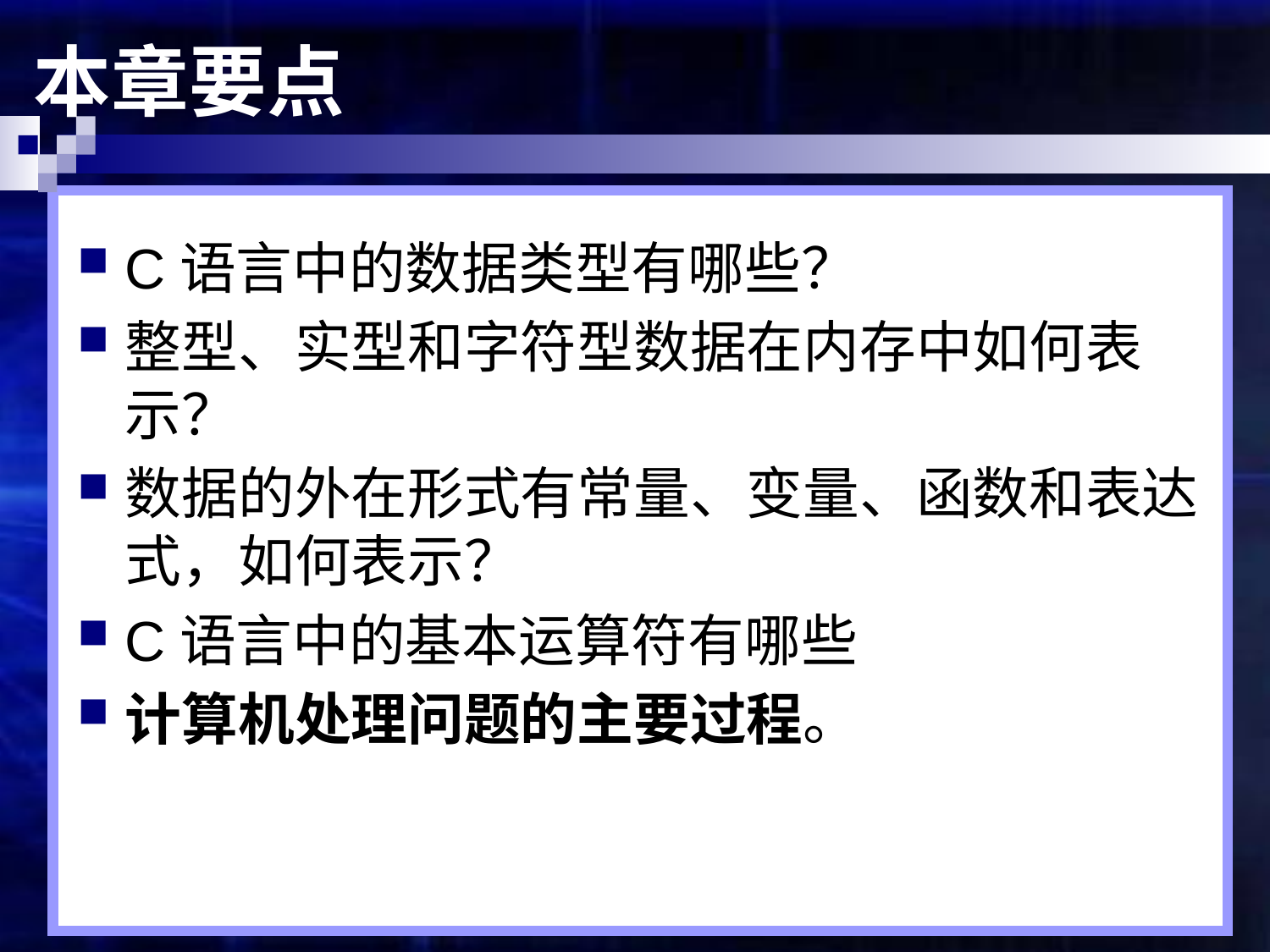

# 本章要点
C语言中的数据类型有哪些？
整型、实型和字符型数据在内存中如何表示？
数据的外在形式有常量、变量、函数和表达式，如何表示？
C语言中的基本运算符有哪些
计算机处理问题的主要过程。